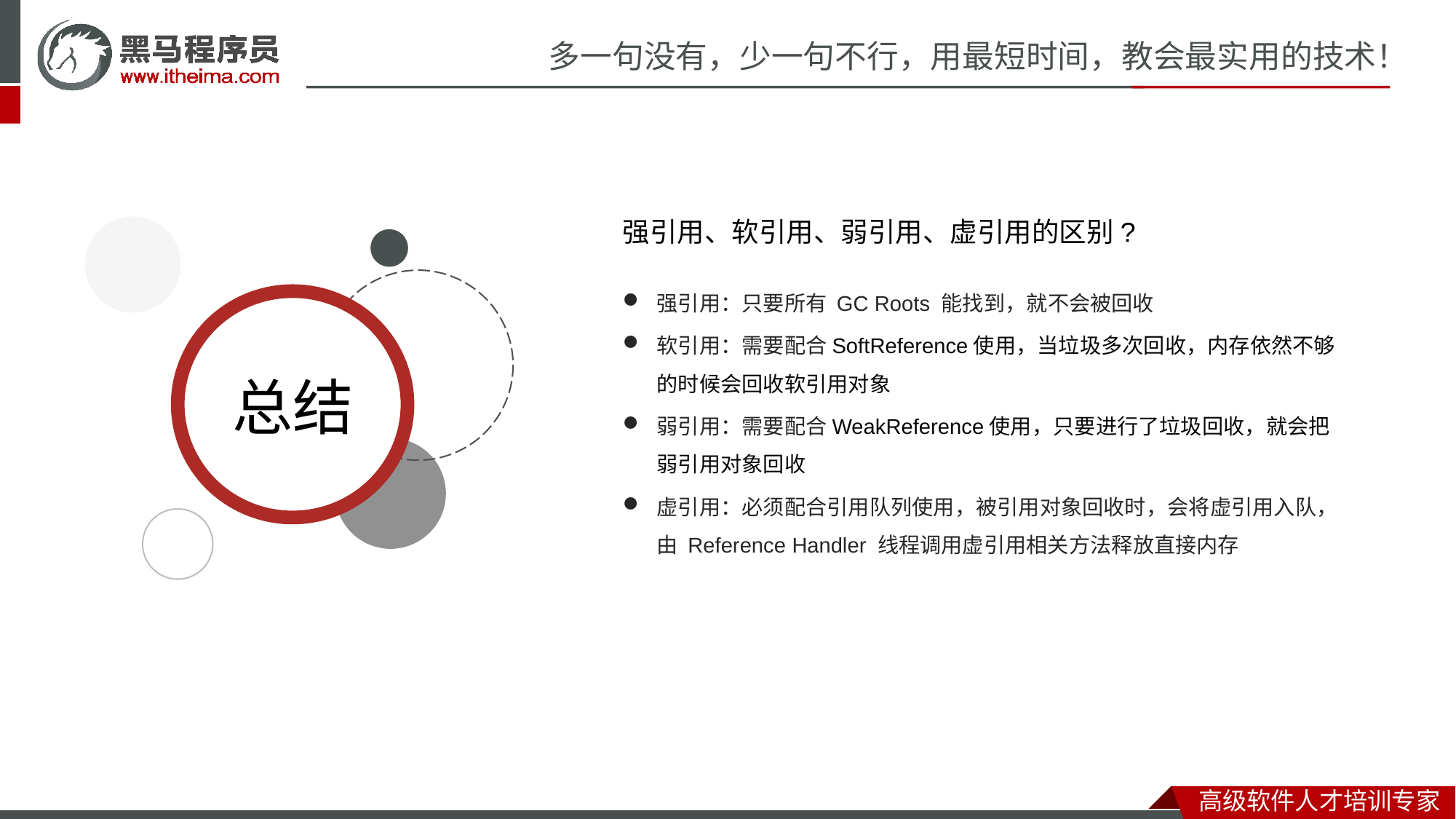

强引用、软引用、弱引用、虚引用的区别?

强引用：只要所有 GC Roots 能找到，就不会被回收
软引用：需要配合SoftReference使用，当垃圾多次回收，内存依然不够的时候会回收软引用对象
弱引用：需要配合WeakReference使用，只要进行了垃圾回收，就会把弱引用对象回收
虚引用：必须配合引用队列使用，被引用对象回收时，会将虚引用入队，由 Reference Handler 线程调用虚引用相关方法释放直接内存